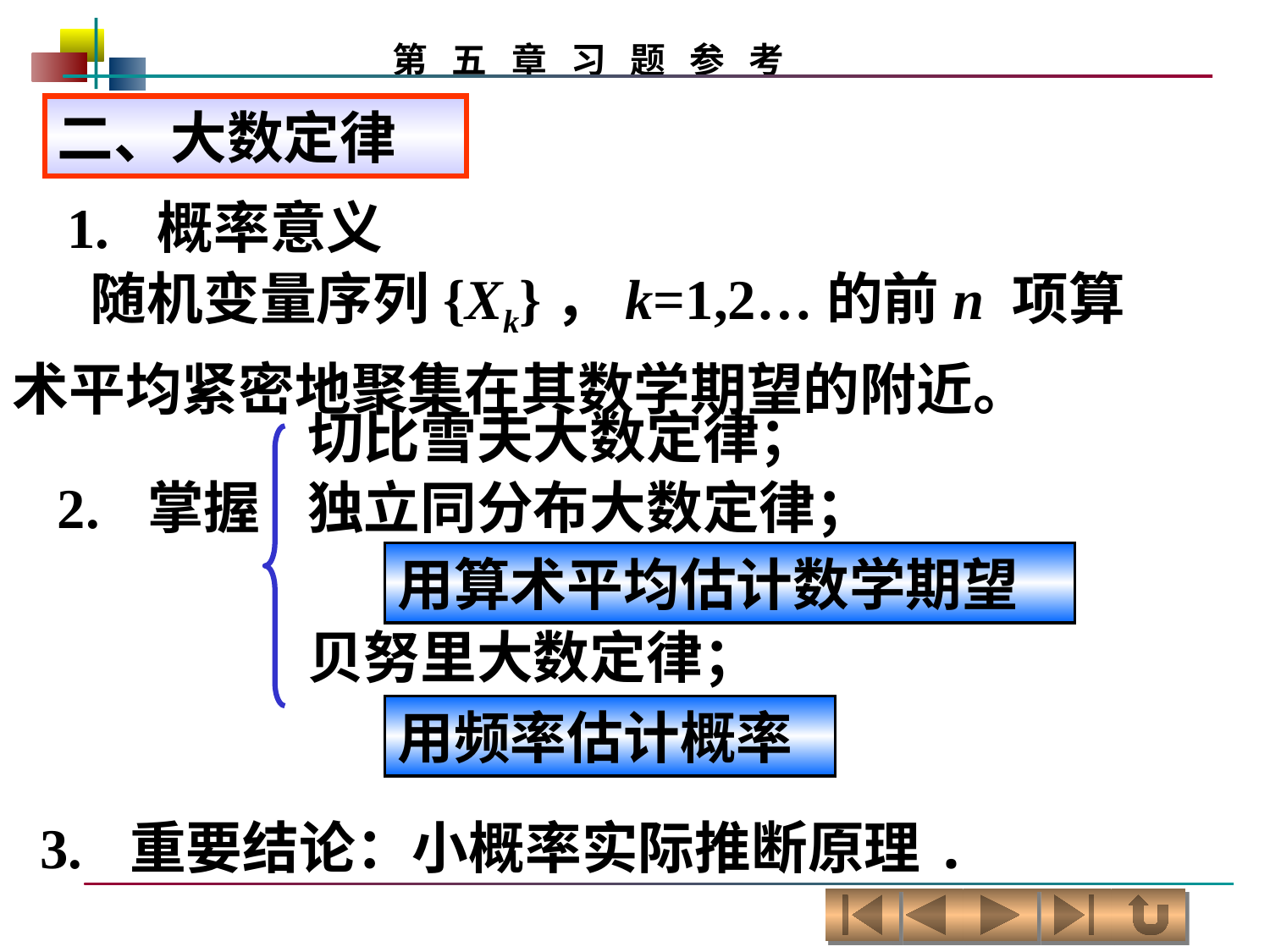

二、大数定律
1. 概率意义
     随机变量序列{Xk}，k=1,2…的前n 项算术平均紧密地聚集在其数学期望的附近。
切比雪夫大数定律；

2. 掌握
独立同分布大数定律；
用算术平均估计数学期望
贝努里大数定律；
用频率估计概率
3. 重要结论：小概率实际推断原理.